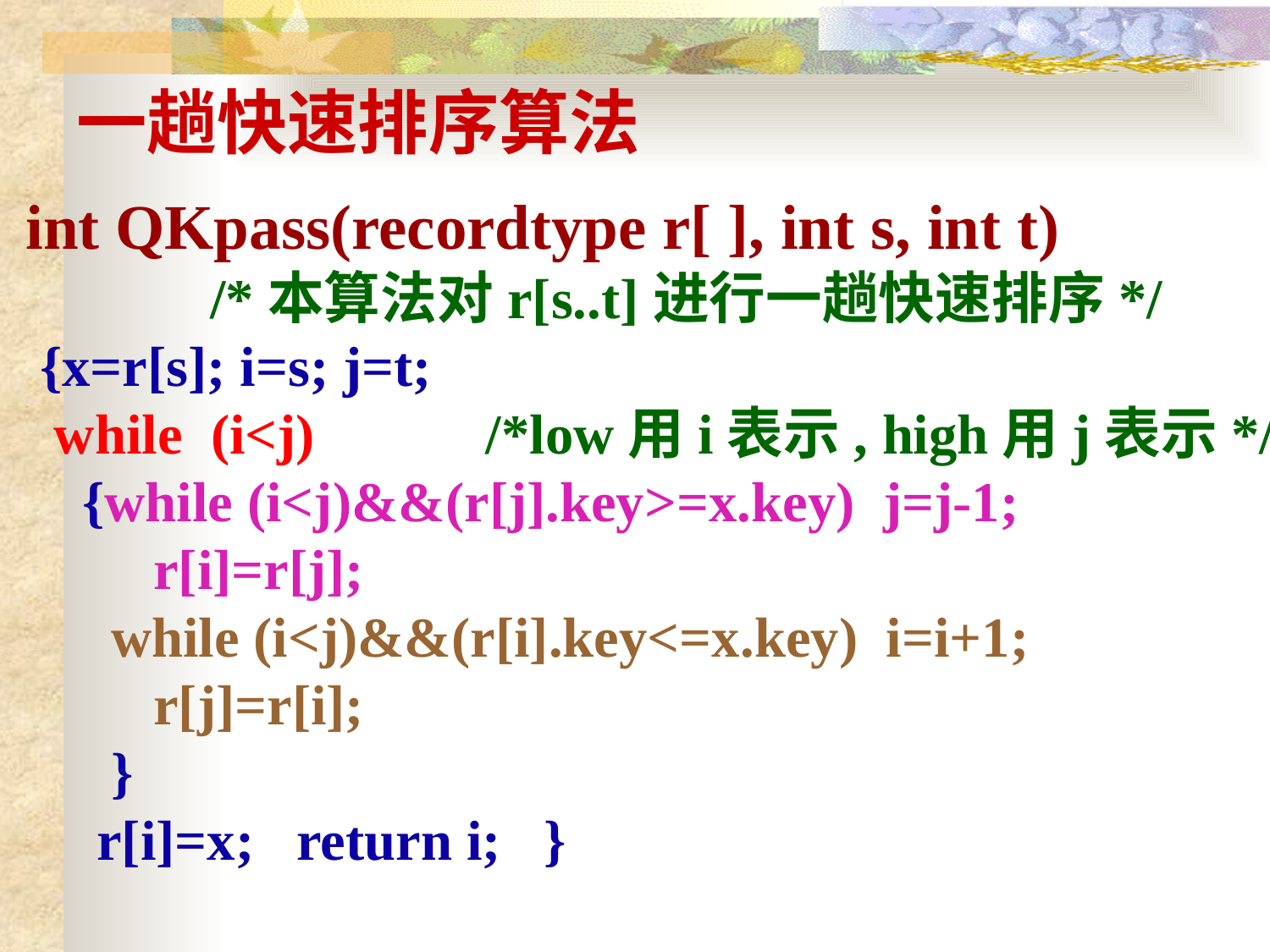

# 一趟快速排序算法
int QKpass(recordtype r[ ], int s, int t)
             /*本算法对r[s..t]进行一趟快速排序*/
 {x=r[s]; i=s; j=t;
  while  (i<j)            /*low用i表示, high用j表示*/
    {while (i<j)&&(r[j].key>=x.key)  j=j-1;
         r[i]=r[j];
      while (i<j)&&(r[i].key<=x.key)  i=i+1;
         r[j]=r[i];
      }
     r[i]=x;   return i;   }